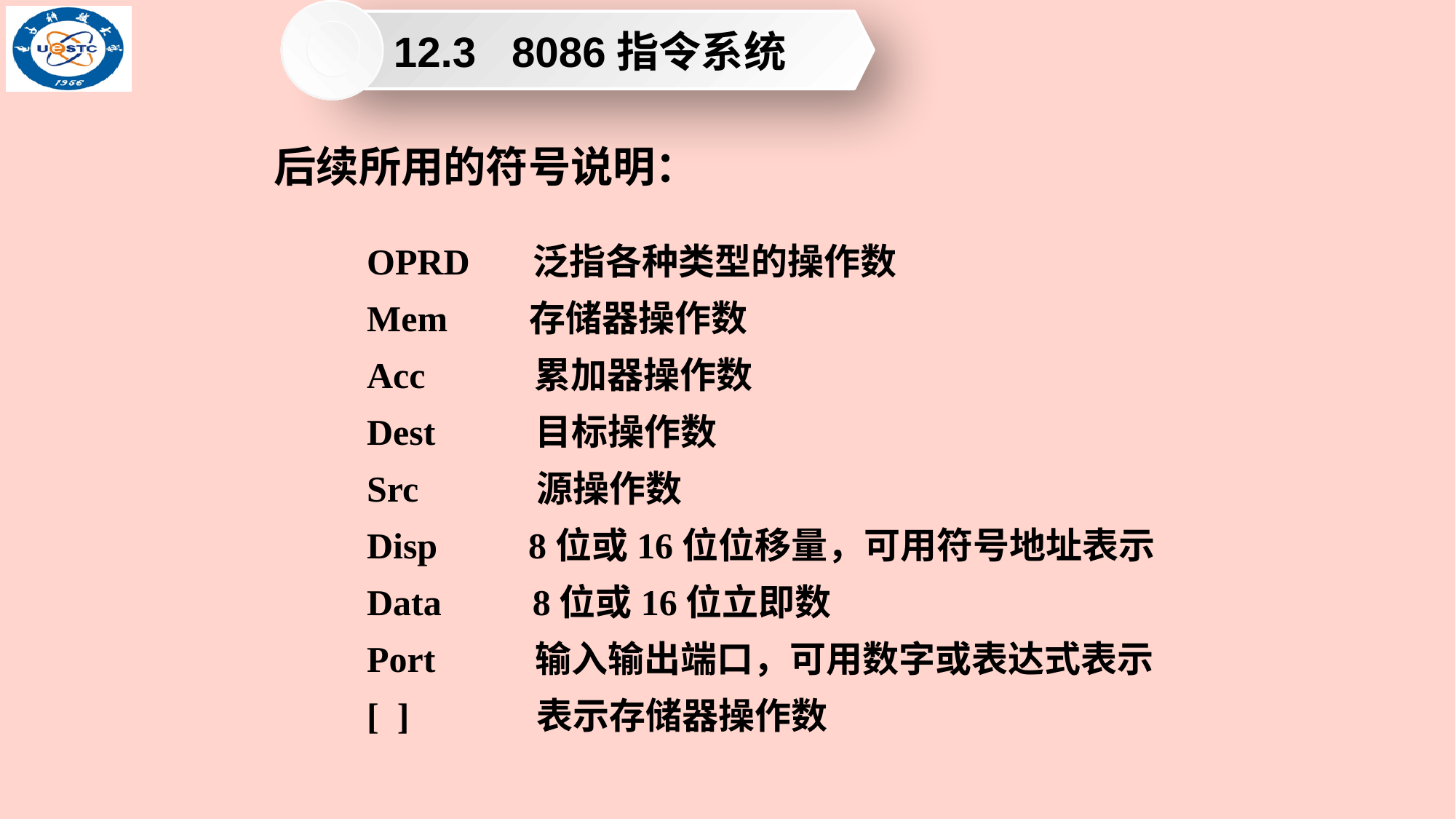

12.3   8086指令系统

后续所用的符号说明：
OPRD      泛指各种类型的操作数
Mem        存储器操作数
Acc           累加器操作数
Dest          目标操作数
Src            源操作数
Disp          8位或16位位移量，可用符号地址表示
Data          8位或16位立即数
Port          输入输出端口，可用数字或表达式表示
[  ]             表示存储器操作数